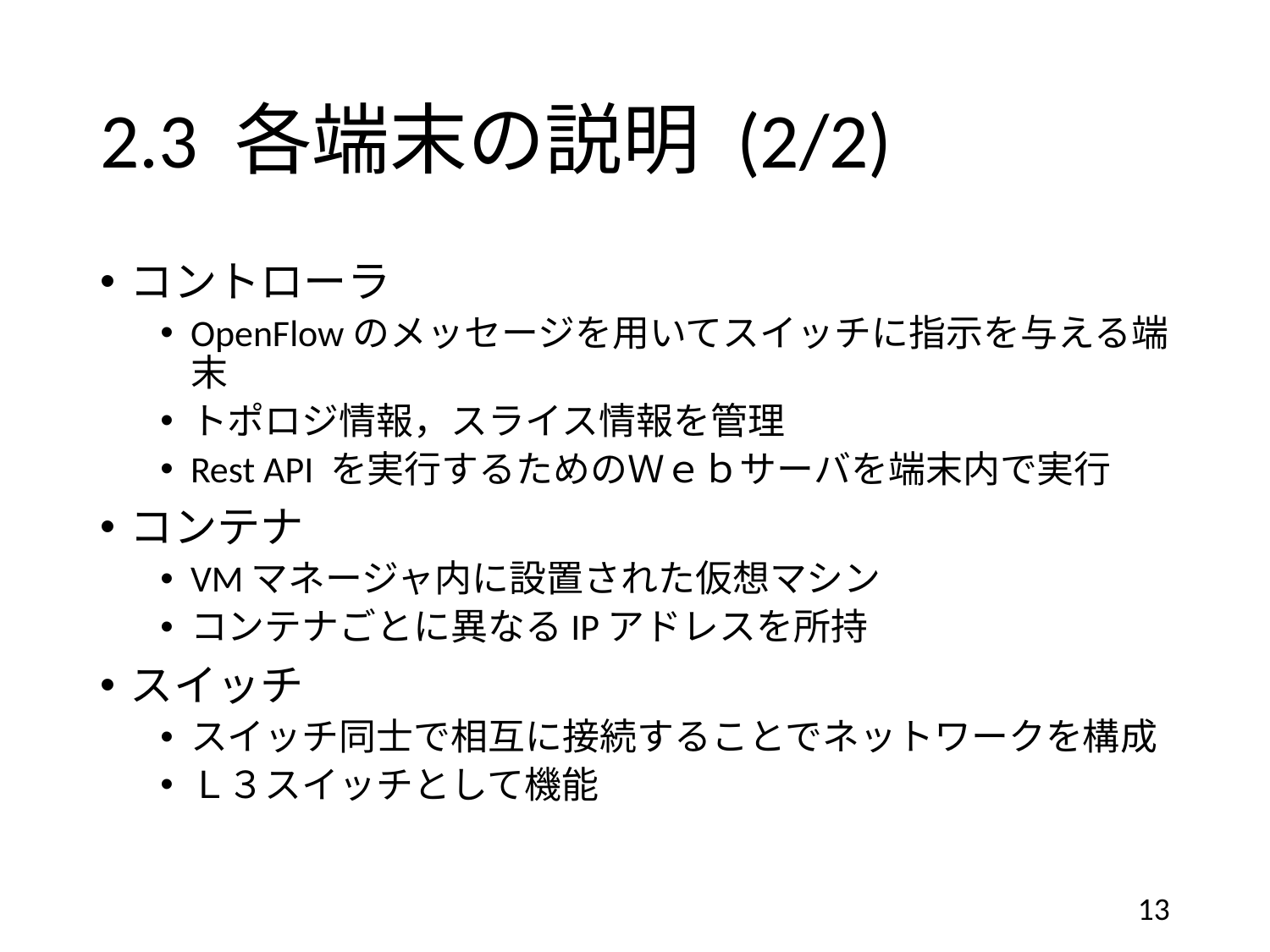

# 2.3 各端末の説明 (2/2)
コントローラ
OpenFlowのメッセージを用いてスイッチに指示を与える端末
トポロジ情報，スライス情報を管理
Rest API を実行するためのＷｅｂサーバを端末内で実行
コンテナ
VMマネージャ内に設置された仮想マシン
コンテナごとに異なるIPアドレスを所持
スイッチ
スイッチ同士で相互に接続することでネットワークを構成
Ｌ３スイッチとして機能
13